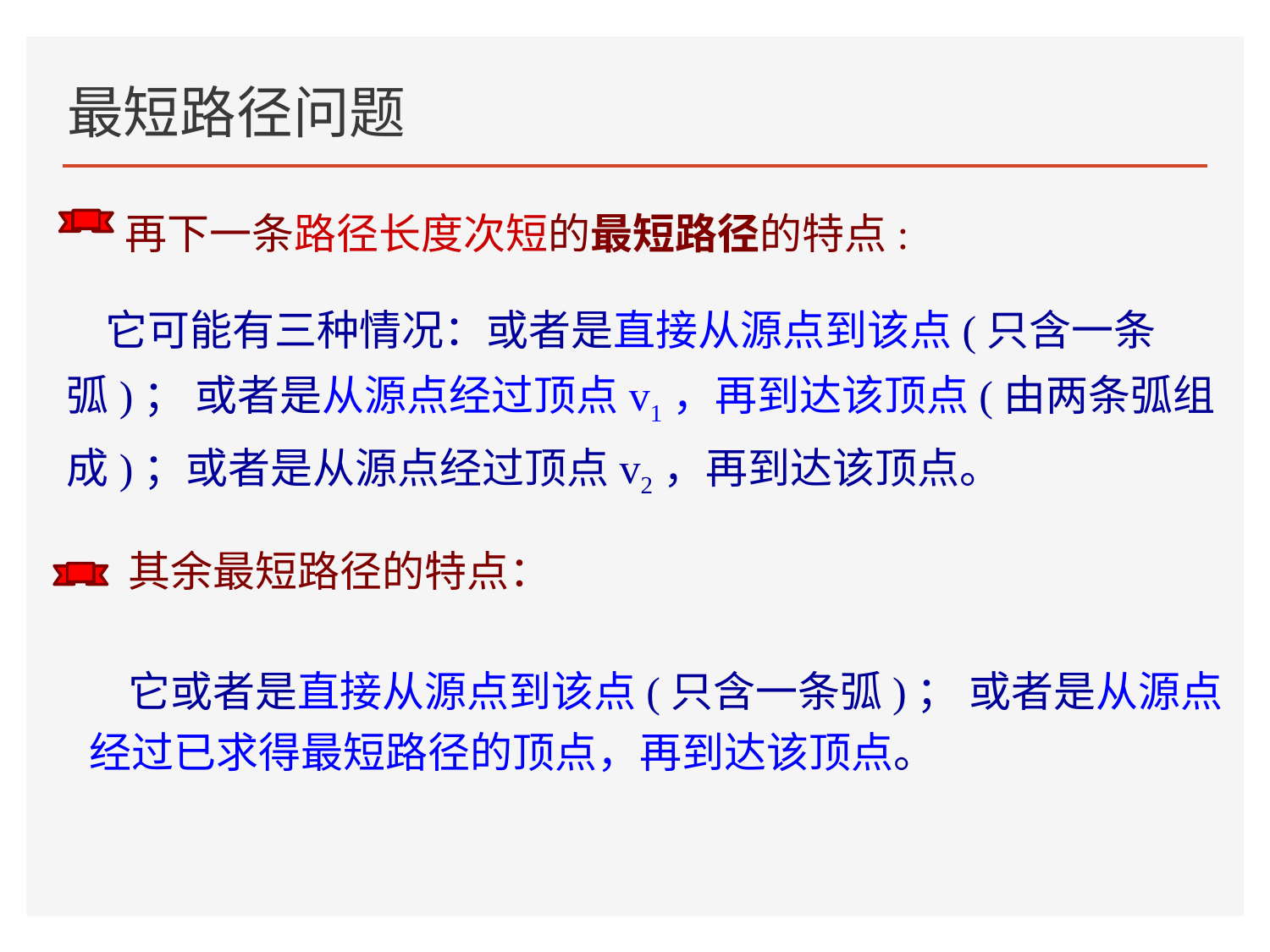

# 最短路径问题
再下一条路径长度次短的最短路径的特点:

   它可能有三种情况：或者是直接从源点到该点(只含一条弧)； 或者是从源点经过顶点v1，再到达该顶点(由两条弧组成)；或者是从源点经过顶点v2，再到达该顶点。
其余最短路径的特点：

   它或者是直接从源点到该点(只含一条弧)； 或者是从源点经过已求得最短路径的顶点，再到达该顶点。